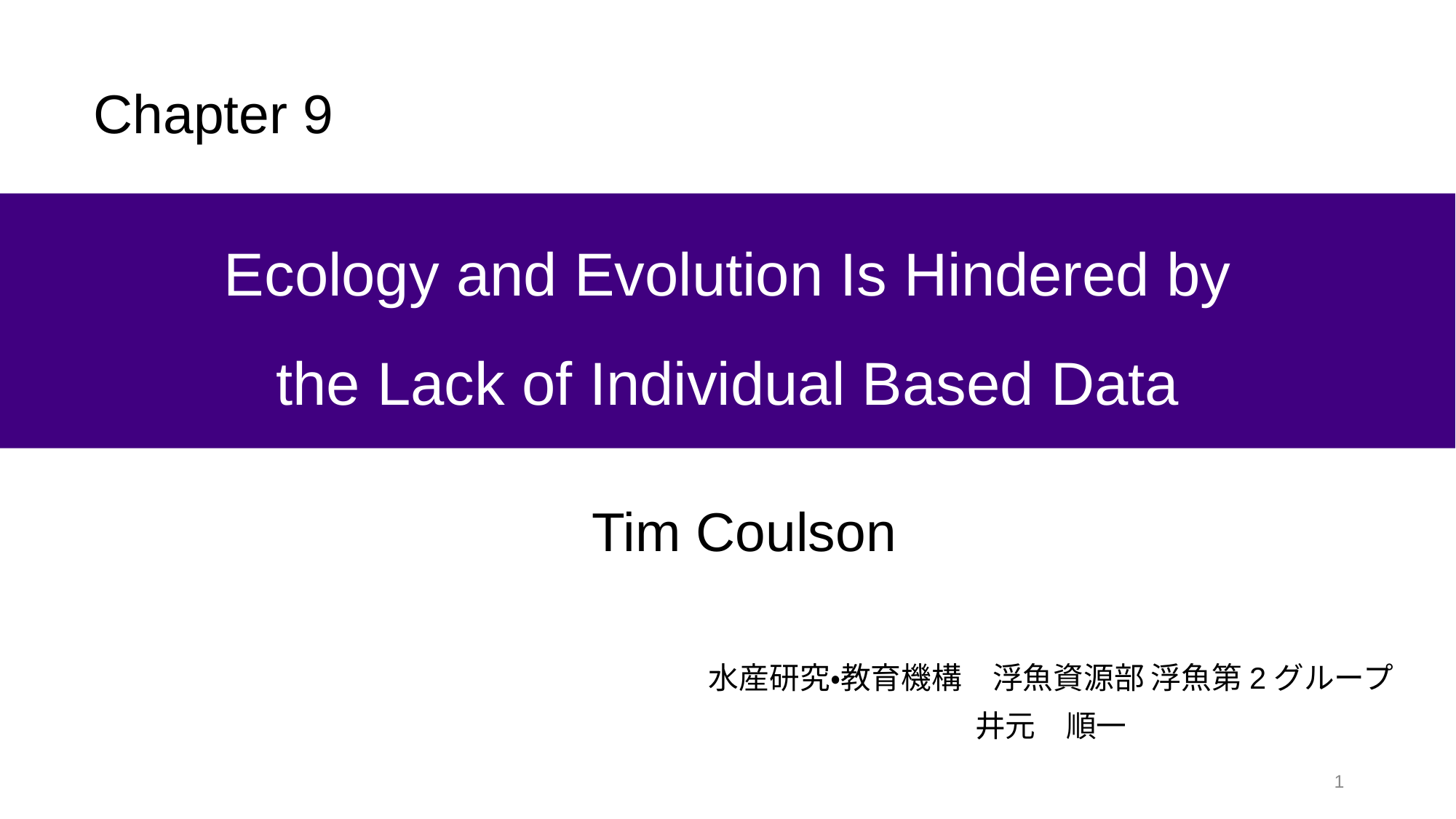

Chapter 9
Ecology and Evolution Is Hindered by
the Lack of Individual Based Data
Tim Coulson
水産研究・教育機構　浮魚資源部 浮魚第2グループ
井元　順一
1